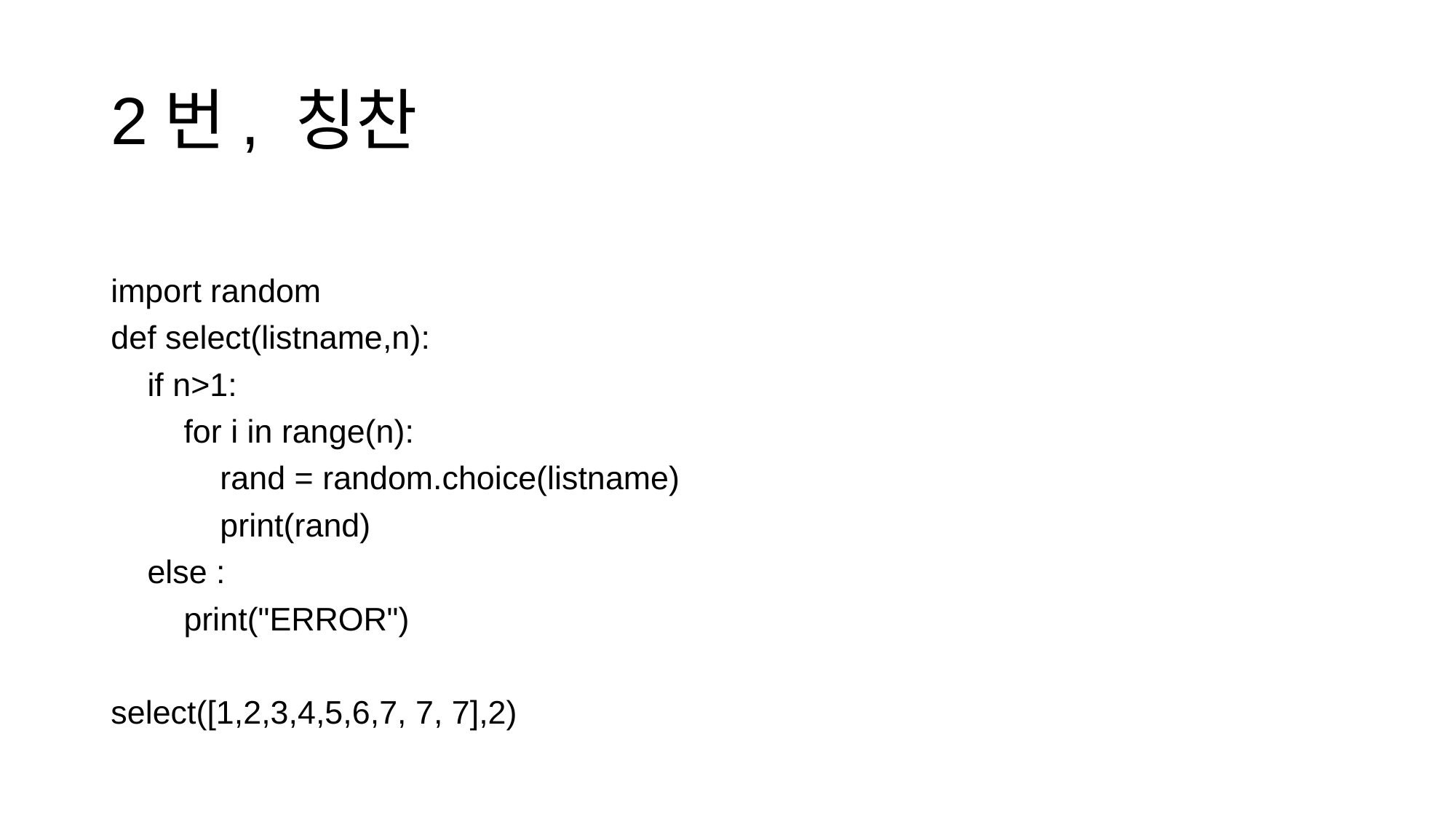

# 2번, 칭찬

import random
def select(listname,n):
    if n>1:
        for i in range(n):
            rand = random.choice(listname)
            print(rand)
    else :
        print("ERROR")

select([1,2,3,4,5,6,7, 7, 7],2)